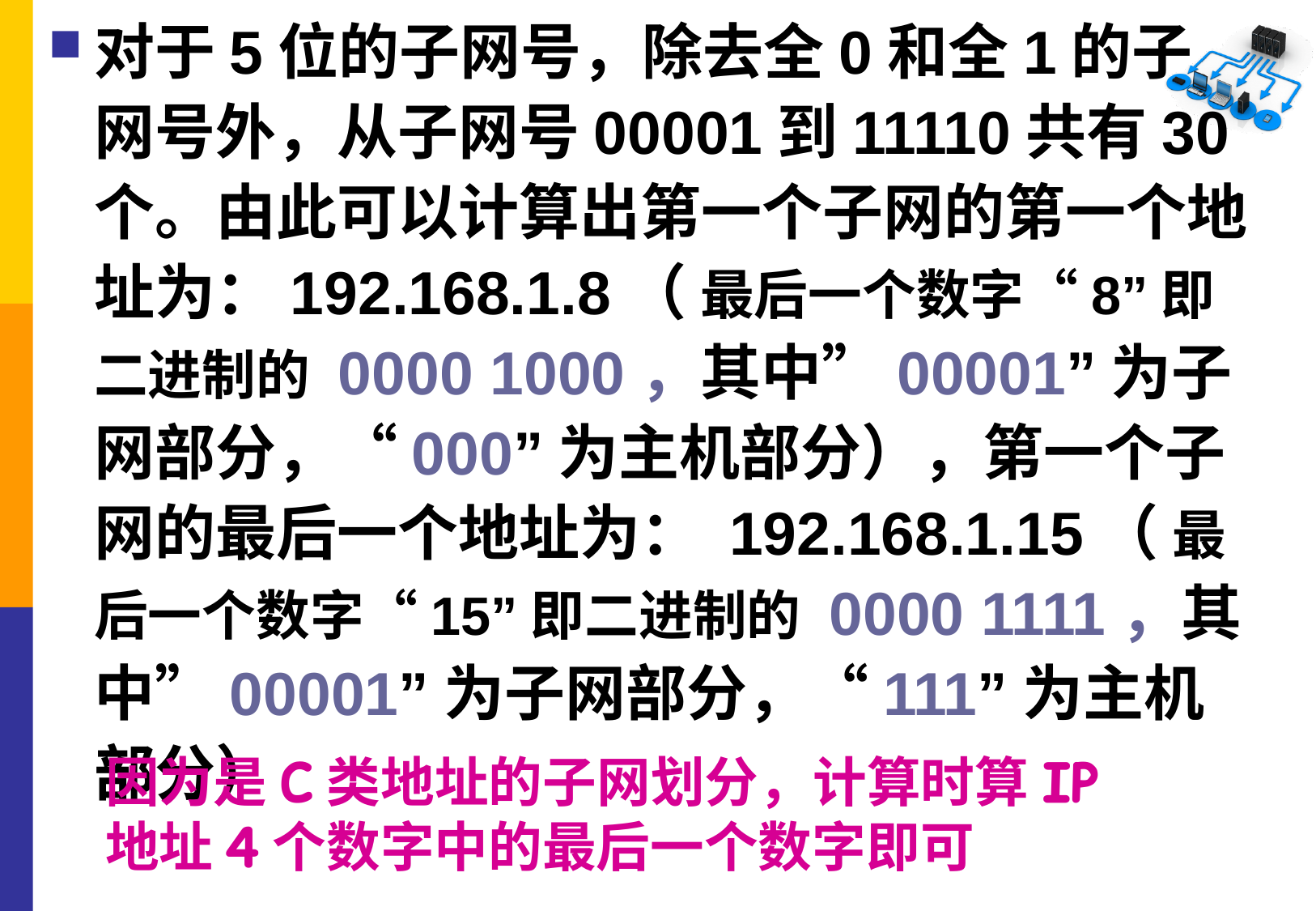

对于5位的子网号，除去全0和全1的子网号外，从子网号00001到11110共有30个。由此可以计算出第一个子网的第一个地址为：192.168.1.8（ 最后一个数字“8”即二进制的 0000 1000，其中”00001”为子网部分，“000”为主机部分），第一个子网的最后一个地址为： 192.168.1.15（ 最后一个数字“15”即二进制的 0000 1111，其中”00001”为子网部分，“111”为主机部分）
因为是C类地址的子网划分，计算时算IP地址4个数字中的最后一个数字即可